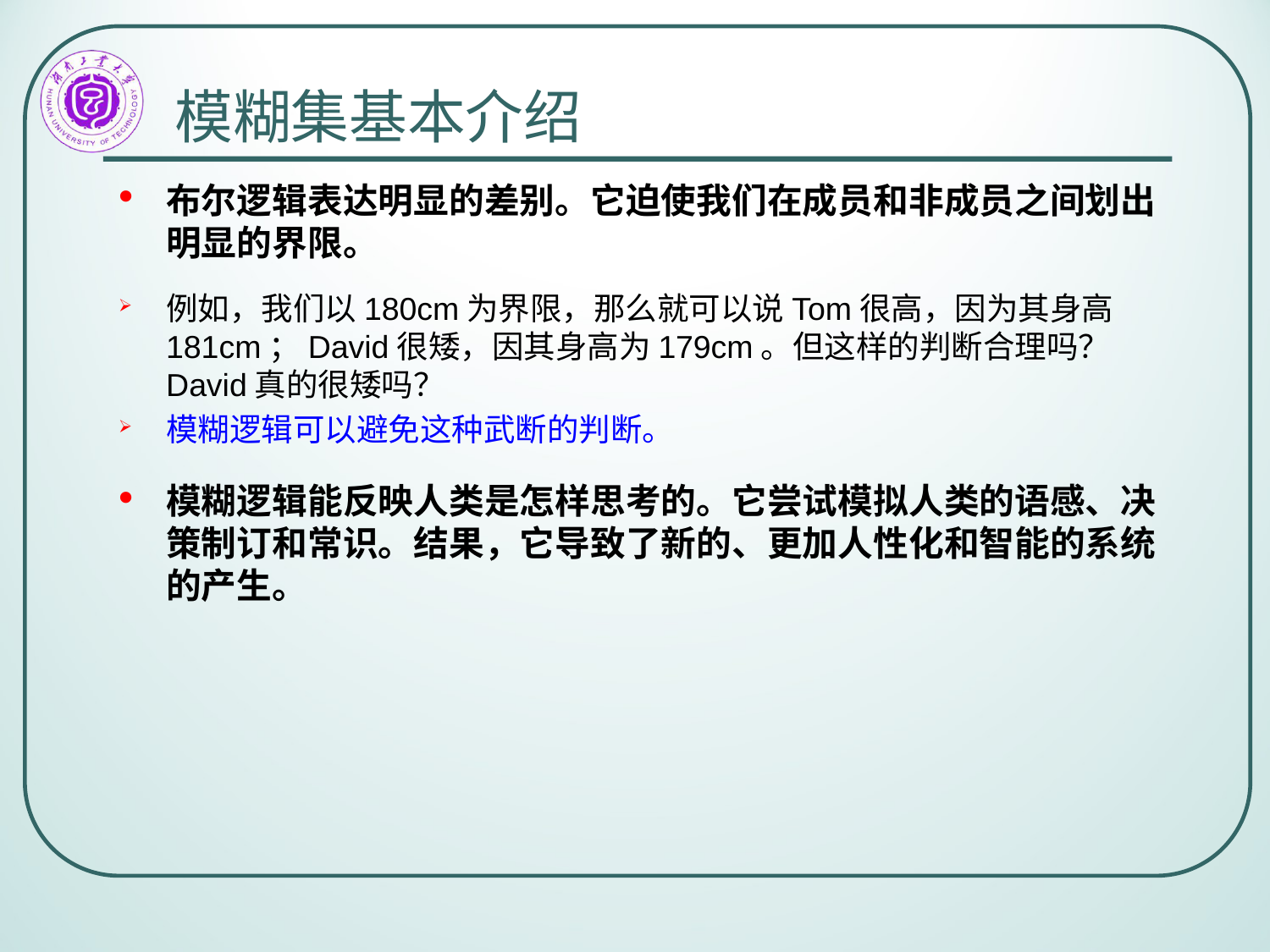

# 模糊集基本介绍
布尔逻辑表达明显的差别。它迫使我们在成员和非成员之间划出明显的界限。

例如，我们以180cm为界限，那么就可以说Tom很高，因为其身高181cm；David很矮，因其身高为179cm。但这样的判断合理吗？David真的很矮吗？
模糊逻辑可以避免这种武断的判断。

模糊逻辑能反映人类是怎样思考的。它尝试模拟人类的语感、决策制订和常识。结果，它导致了新的、更加人性化和智能的系统的产生。